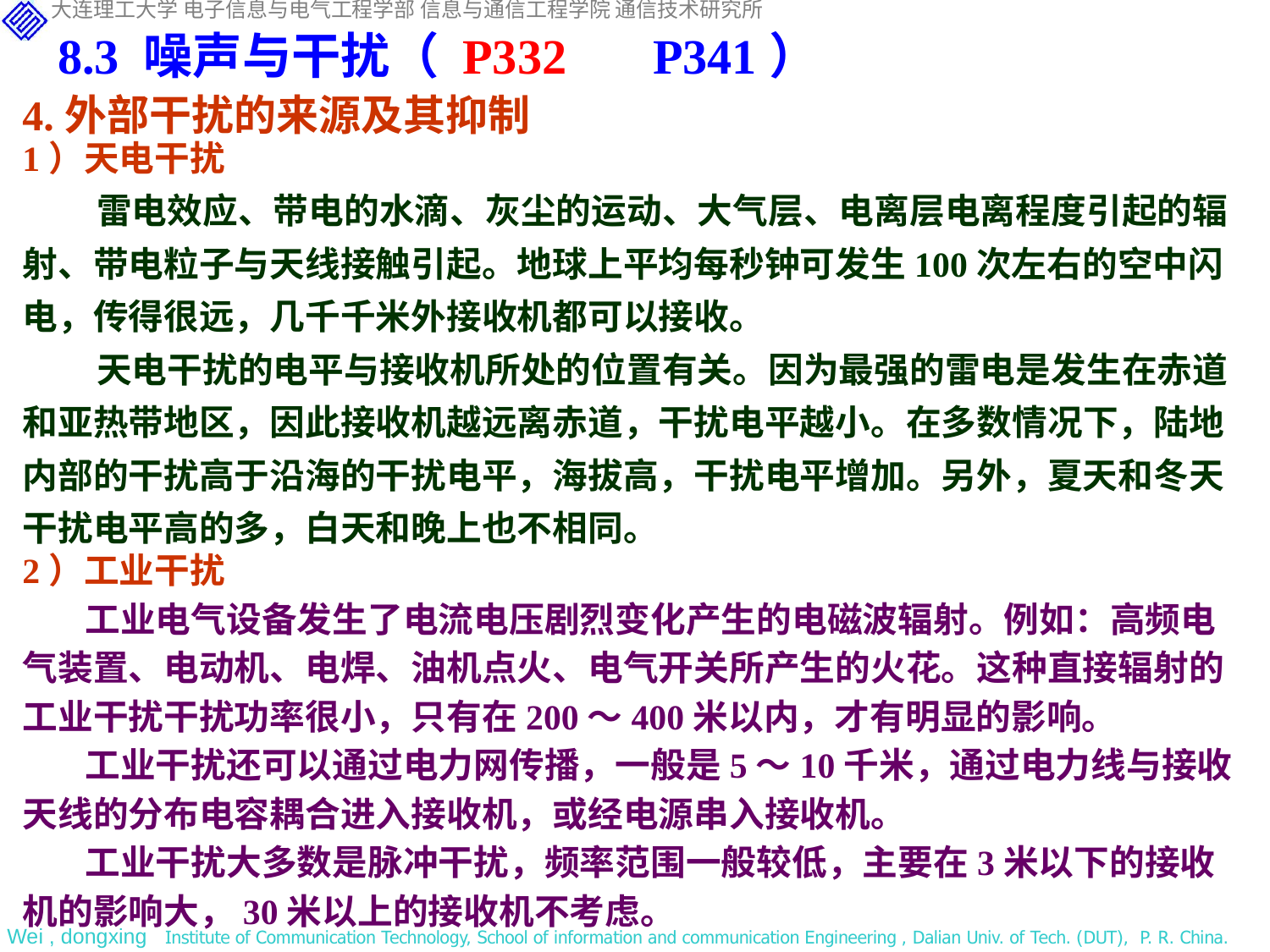

8.3 噪声与干扰（ P332       P341）
4.外部干扰的来源及其抑制
1）天电干扰
雷电效应、带电的水滴、灰尘的运动、大气层、电离层电离程度引起的辐射、带电粒子与天线接触引起。地球上平均每秒钟可发生100次左右的空中闪电，传得很远，几千千米外接收机都可以接收。
天电干扰的电平与接收机所处的位置有关。因为最强的雷电是发生在赤道和亚热带地区，因此接收机越远离赤道，干扰电平越小。在多数情况下，陆地内部的干扰高于沿海的干扰电平，海拔高，干扰电平增加。另外，夏天和冬天干扰电平高的多，白天和晚上也不相同。
2）工业干扰
工业电气设备发生了电流电压剧烈变化产生的电磁波辐射。例如：高频电气装置、电动机、电焊、油机点火、电气开关所产生的火花。这种直接辐射的工业干扰干扰功率很小，只有在200～400米以内，才有明显的影响。
工业干扰还可以通过电力网传播，一般是5～10千米，通过电力线与接收天线的分布电容耦合进入接收机，或经电源串入接收机。
工业干扰大多数是脉冲干扰，频率范围一般较低，主要在3米以下的接收机的影响大，30米以上的接收机不考虑。